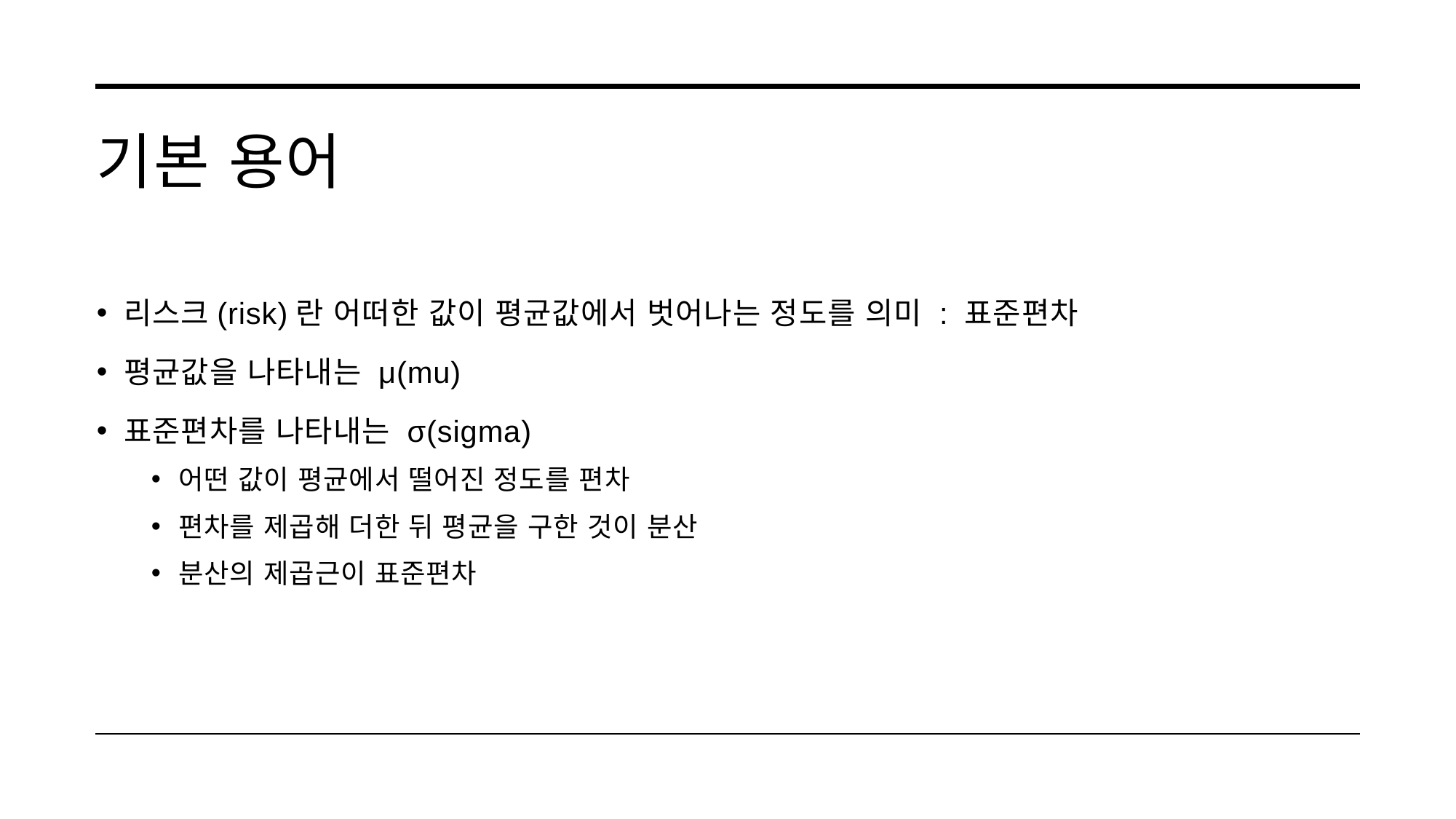

# 기본 용어
리스크(risk)란 어떠한 값이 평균값에서 벗어나는 정도를 의미 : 표준편차
평균값을 나타내는 μ(mu)
표준편차를 나타내는 σ(sigma)
어떤 값이 평균에서 떨어진 정도를 편차
편차를 제곱해 더한 뒤 평균을 구한 것이 분산
분산의 제곱근이 표준편차